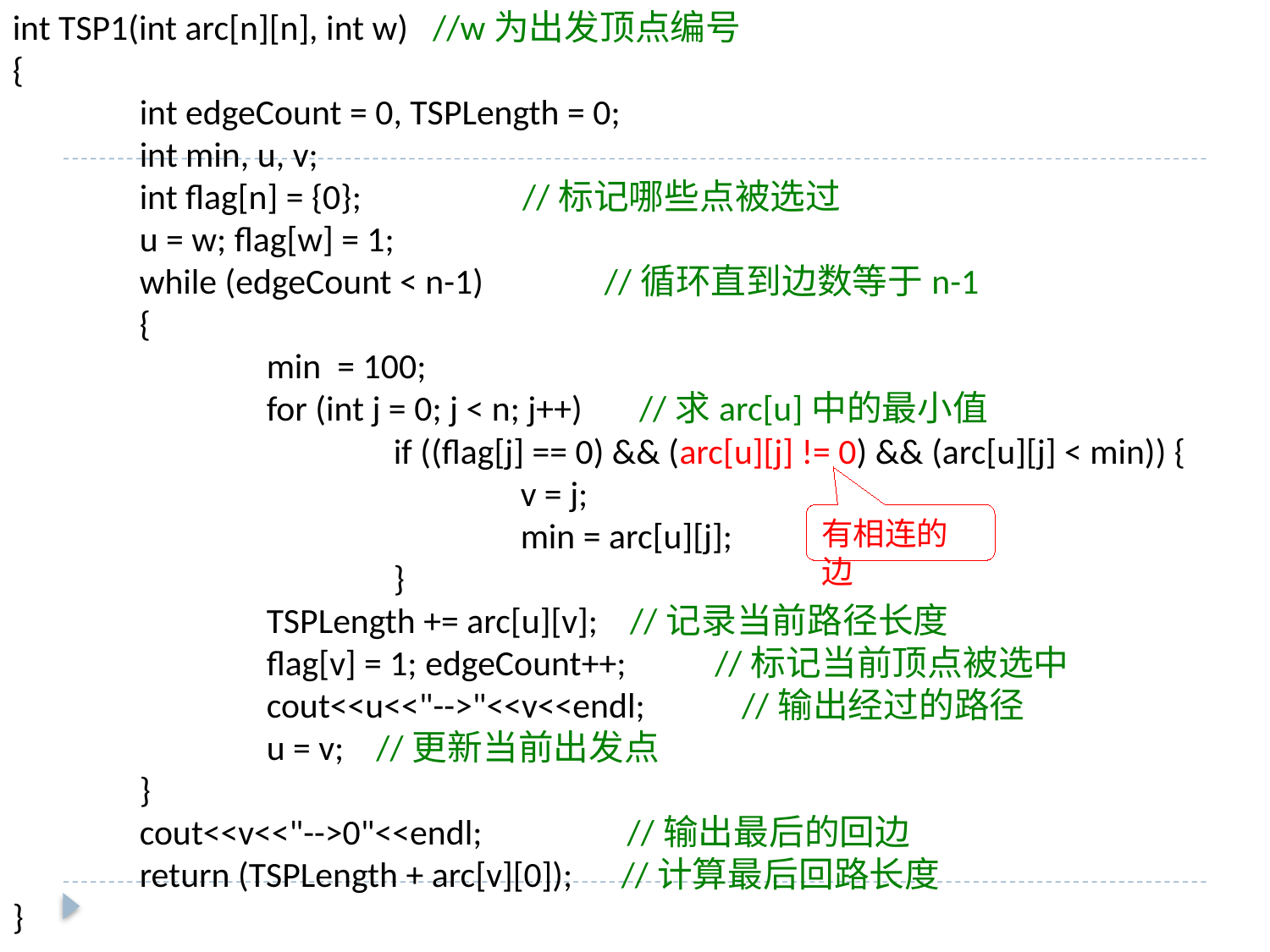

int TSP1(int arc[n][n], int w)   //w为出发顶点编号
{
	int edgeCount = 0, TSPLength = 0;
	int min, u, v;
	int flag[n] = {0};                    //标记哪些点被选过
	u = w; flag[w] = 1;
	while (edgeCount < n-1)               //循环直到边数等于n-1
	{
		min  = 100;
		for (int j = 0; j < n; j++)       //求arc[u]中的最小值
			if ((flag[j] == 0) && (arc[u][j] != 0) && (arc[u][j] < min)) {
				v = j;
				min = arc[u][j];
			}
		TSPLength += arc[u][v];    //记录当前路径长度
		flag[v] = 1; edgeCount++;           //标记当前顶点被选中
		cout<<u<<"-->"<<v<<endl;            //输出经过的路径
		u = v;    //更新当前出发点
	}
	cout<<v<<"-->0"<<endl;                  //输出最后的回边
	return (TSPLength + arc[v][0]);      //计算最后回路长度
}
有相连的边